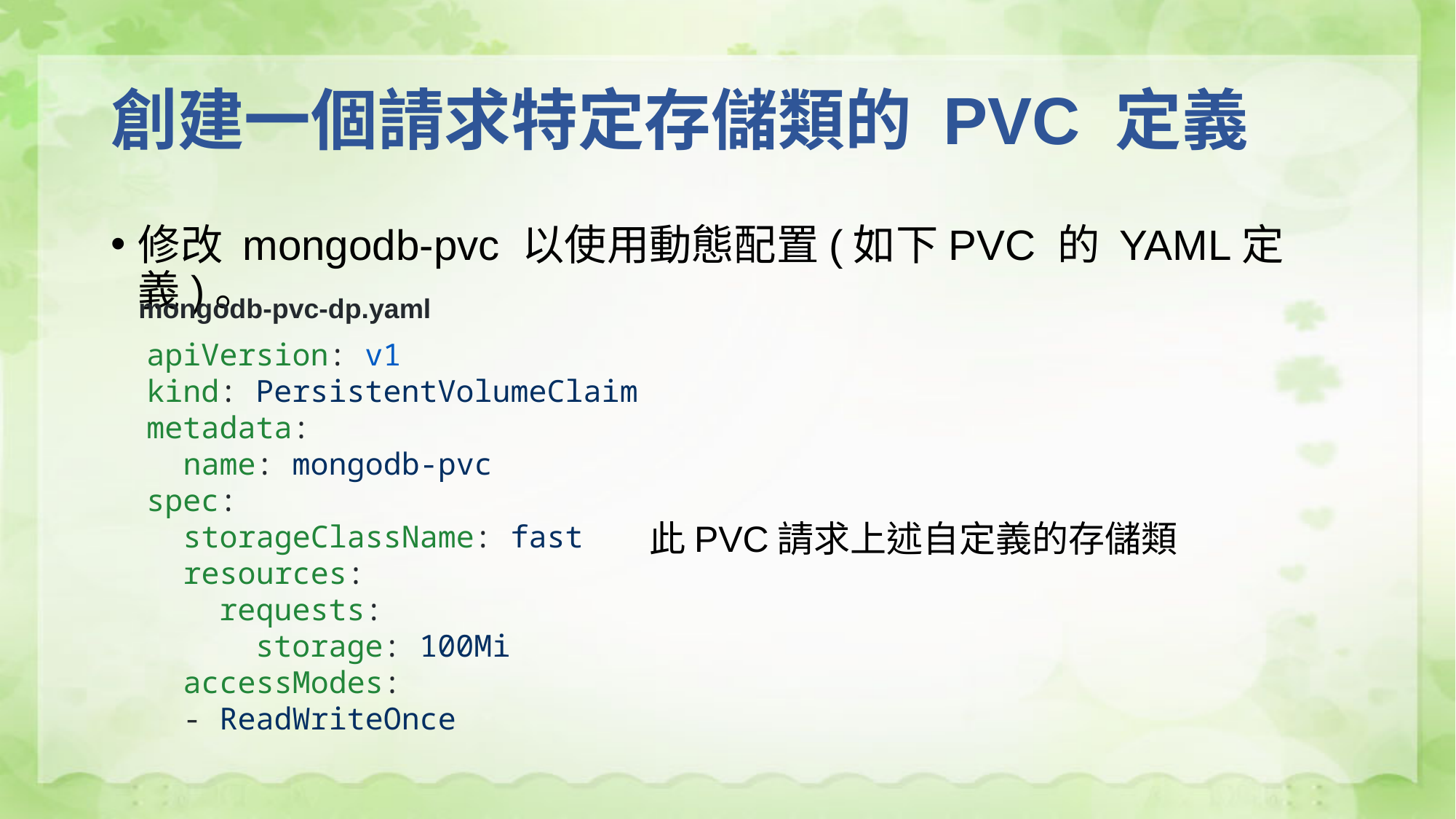

# 創建一個請求特定存儲類的 PVC 定義
修改 mongodb-pvc 以使用動態配置(如下PVC 的 YAML定義)。

mongodb-pvc-dp.yaml
apiVersion: v1
kind: PersistentVolumeClaim
metadata:
  name: mongodb-pvc
spec:
  storageClassName: fast
  resources:
    requests:
      storage: 100Mi
  accessModes:
  - ReadWriteOnce
此PVC請求上述自定義的存儲類